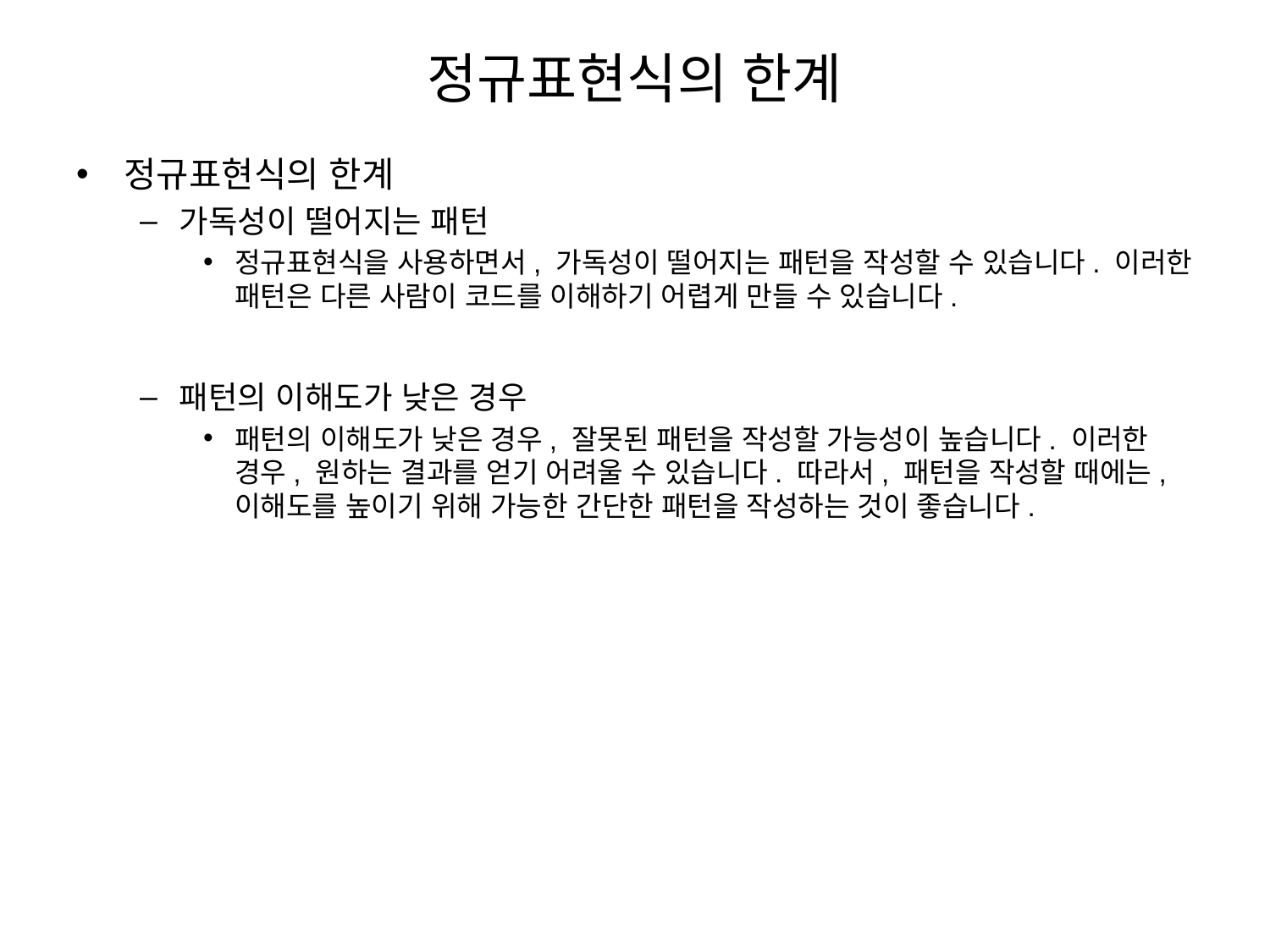

# 정규표현식의 한계
정규표현식의 한계
가독성이 떨어지는 패턴
정규표현식을 사용하면서, 가독성이 떨어지는 패턴을 작성할 수 있습니다. 이러한 패턴은 다른 사람이 코드를 이해하기 어렵게 만들 수 있습니다.

패턴의 이해도가 낮은 경우
패턴의 이해도가 낮은 경우, 잘못된 패턴을 작성할 가능성이 높습니다. 이러한 경우, 원하는 결과를 얻기 어려울 수 있습니다. 따라서, 패턴을 작성할 때에는, 이해도를 높이기 위해 가능한 간단한 패턴을 작성하는 것이 좋습니다.